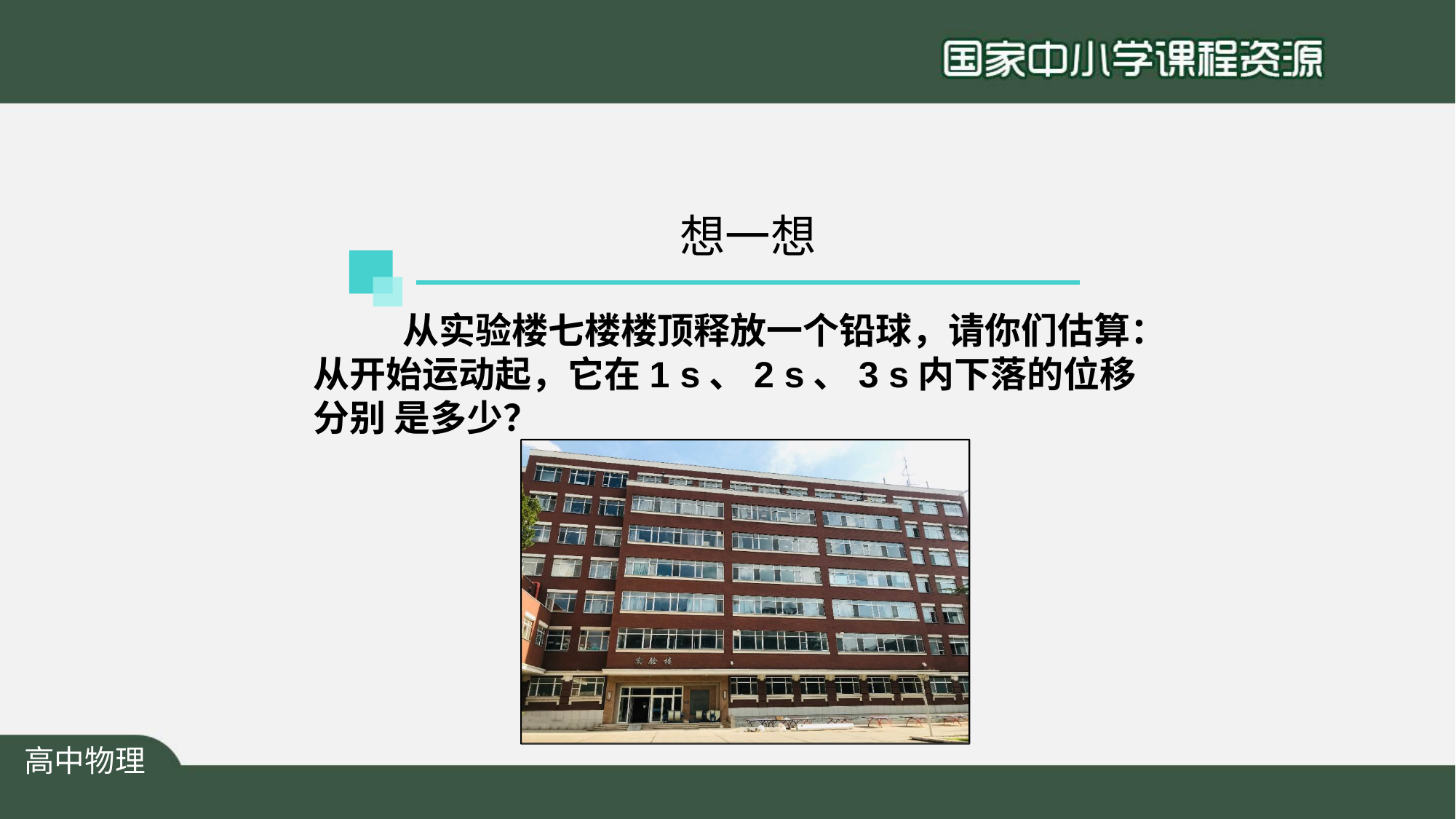

# 想一想

从实验楼七楼楼顶释放一个铅球，请你们估算： 从开始运动起，它在1 s、2 s、3 s内下落的位移分别 是多少？

高中物理